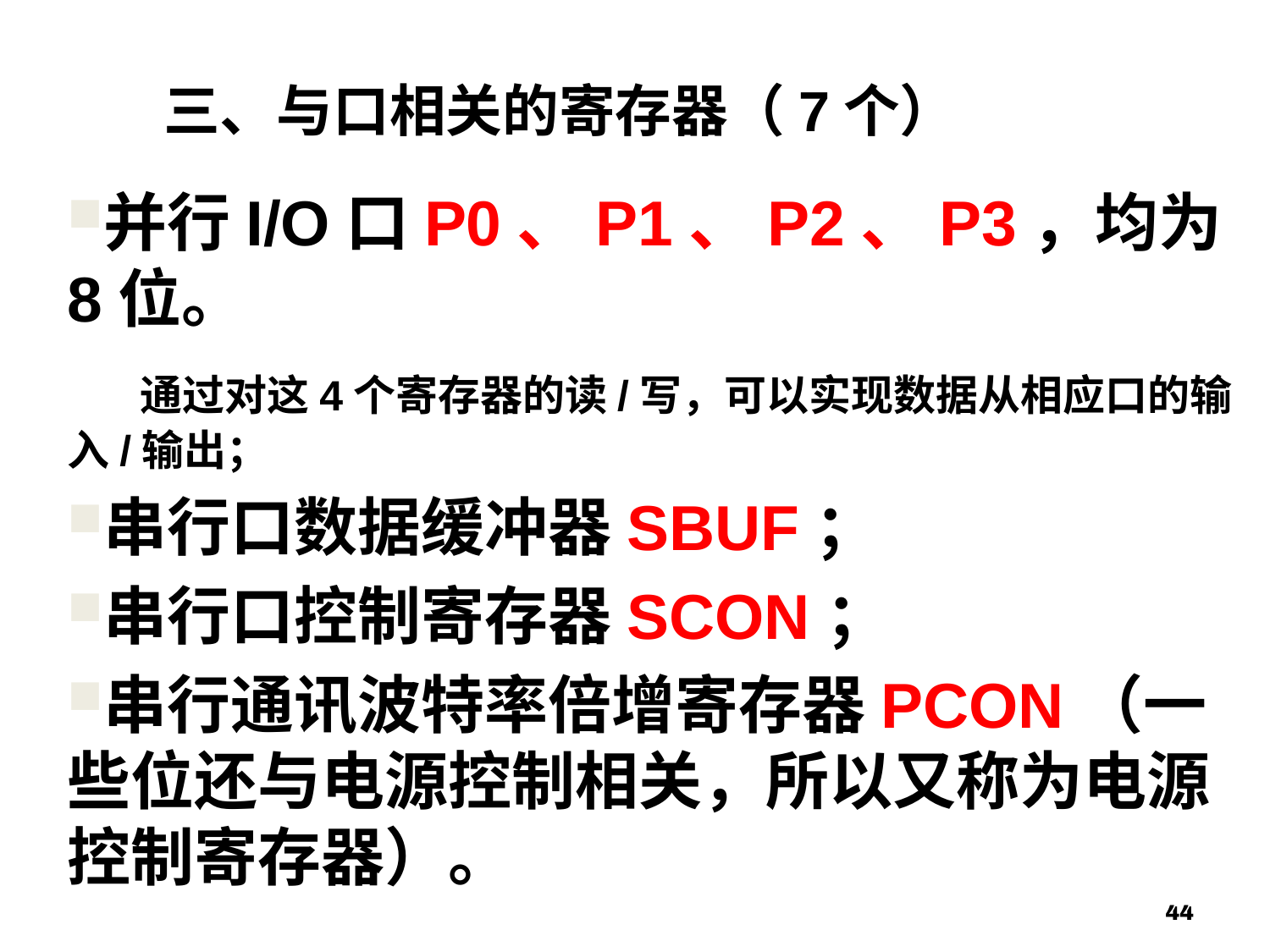

三、与口相关的寄存器（7个）
并行I/O口P0、P1、P2、P3，均为8位。
    通过对这4个寄存器的读/写，可以实现数据从相应口的输入/输出；
串行口数据缓冲器SBUF；
串行口控制寄存器SCON；
串行通讯波特率倍增寄存器PCON（一些位还与电源控制相关，所以又称为电源控制寄存器）。

44